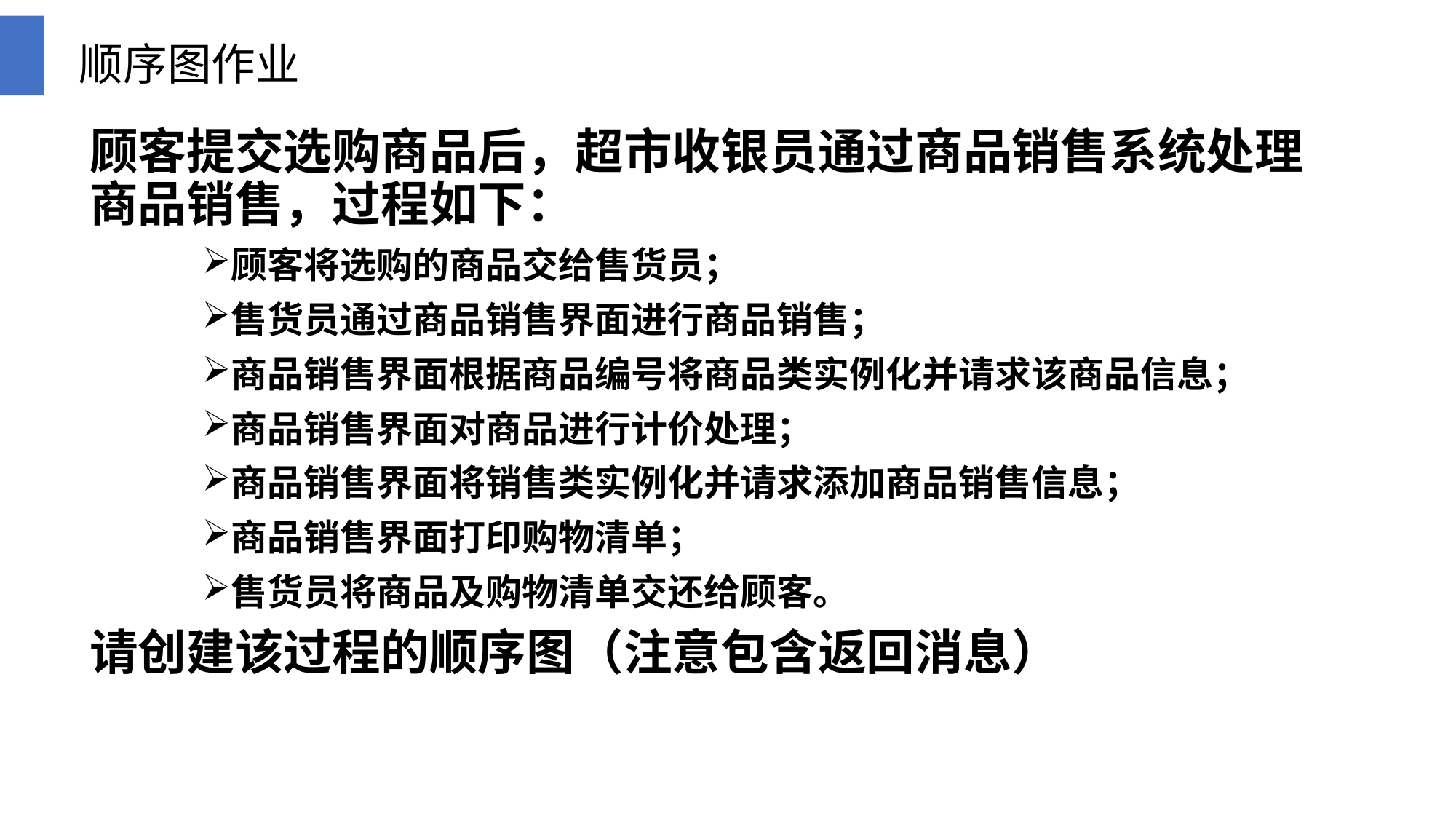

# 顺序图作业
顾客提交选购商品后，超市收银员通过商品销售系统处理商品销售，过程如下：
顾客将选购的商品交给售货员；
售货员通过商品销售界面进行商品销售；
商品销售界面根据商品编号将商品类实例化并请求该商品信息；
商品销售界面对商品进行计价处理；
商品销售界面将销售类实例化并请求添加商品销售信息；
商品销售界面打印购物清单；
售货员将商品及购物清单交还给顾客。
请创建该过程的顺序图（注意包含返回消息）